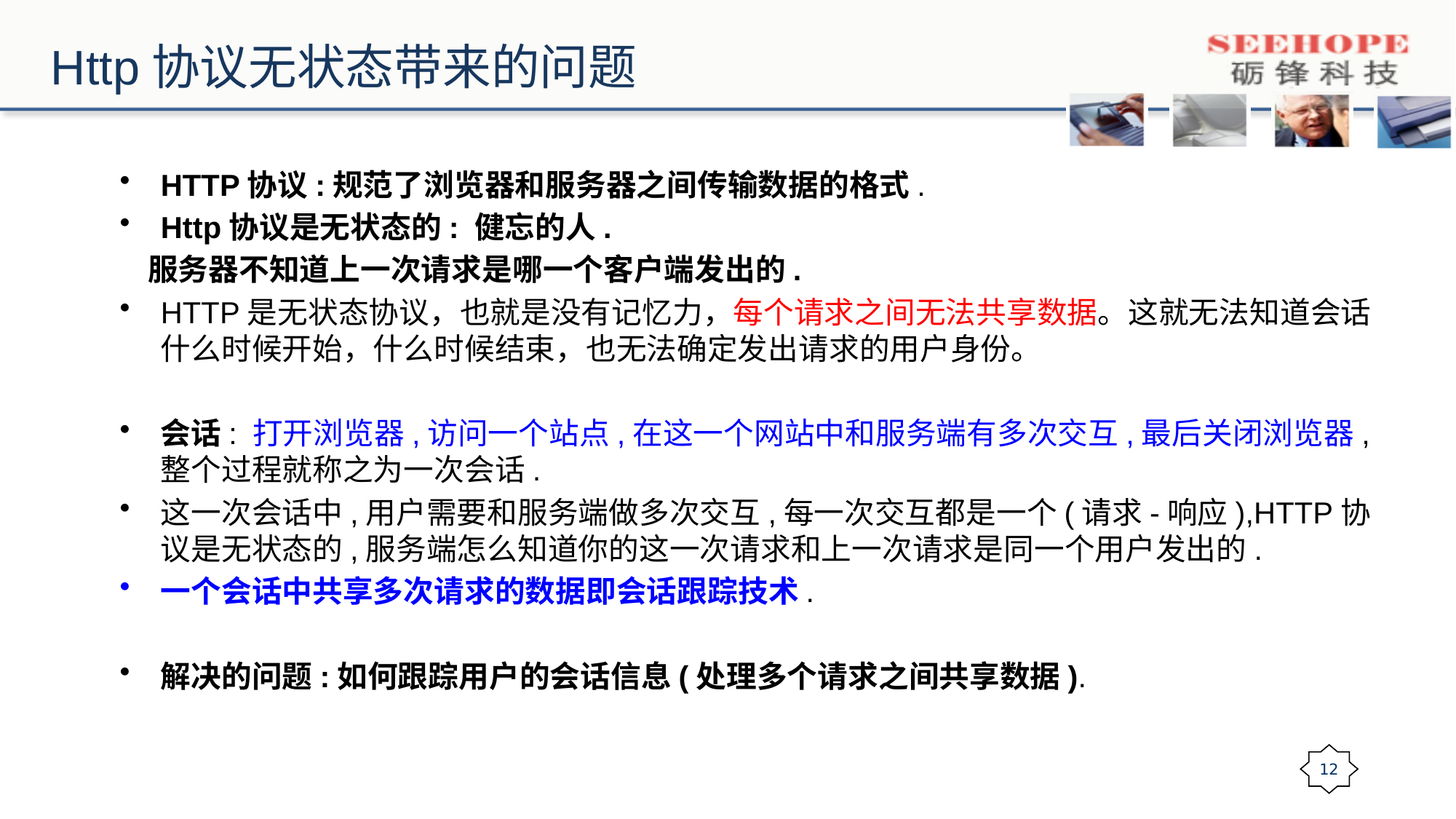

# Http协议无状态带来的问题
HTTP协议:规范了浏览器和服务器之间传输数据的格式.
Http协议是无状态的: 健忘的人.
   服务器不知道上一次请求是哪一个客户端发出的.
HTTP是无状态协议，也就是没有记忆力，每个请求之间无法共享数据。这就无法知道会话什么时候开始，什么时候结束，也无法确定发出请求的用户身份。

会话: 打开浏览器,访问一个站点,在这一个网站中和服务端有多次交互,最后关闭浏览器,整个过程就称之为一次会话.
这一次会话中,用户需要和服务端做多次交互,每一次交互都是一个(请求-响应),HTTP协议是无状态的,服务端怎么知道你的这一次请求和上一次请求是同一个用户发出的.
一个会话中共享多次请求的数据即会话跟踪技术.

解决的问题:如何跟踪用户的会话信息(处理多个请求之间共享数据).